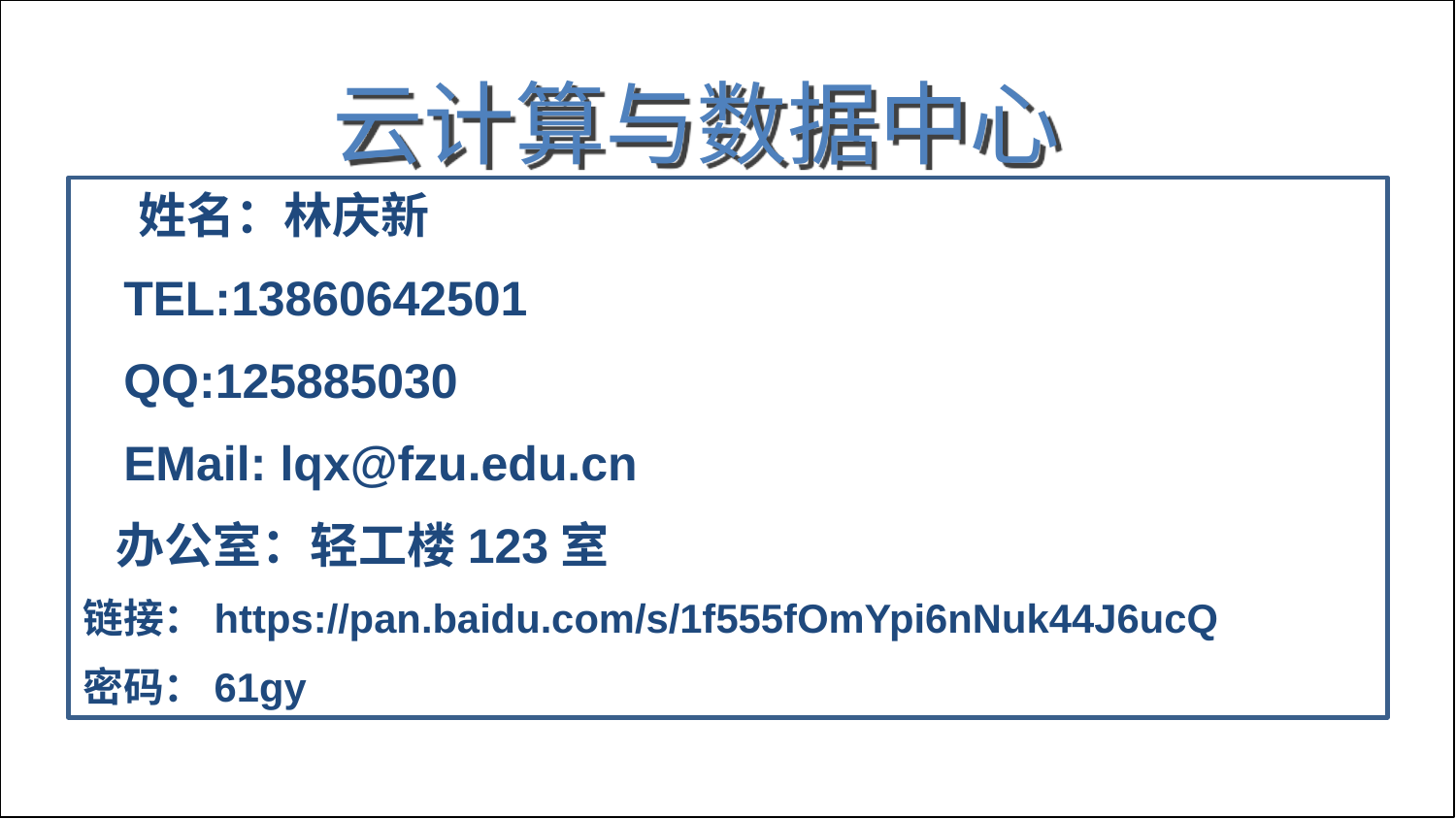

云计算与数据中心
    姓名：林庆新
   TEL:13860642501
   QQ:125885030
   EMail: lqx@fzu.edu.cn
  办公室：轻工楼123室
链接：https://pan.baidu.com/s/1f555fOmYpi6nNuk44J6ucQ
密码：61gy